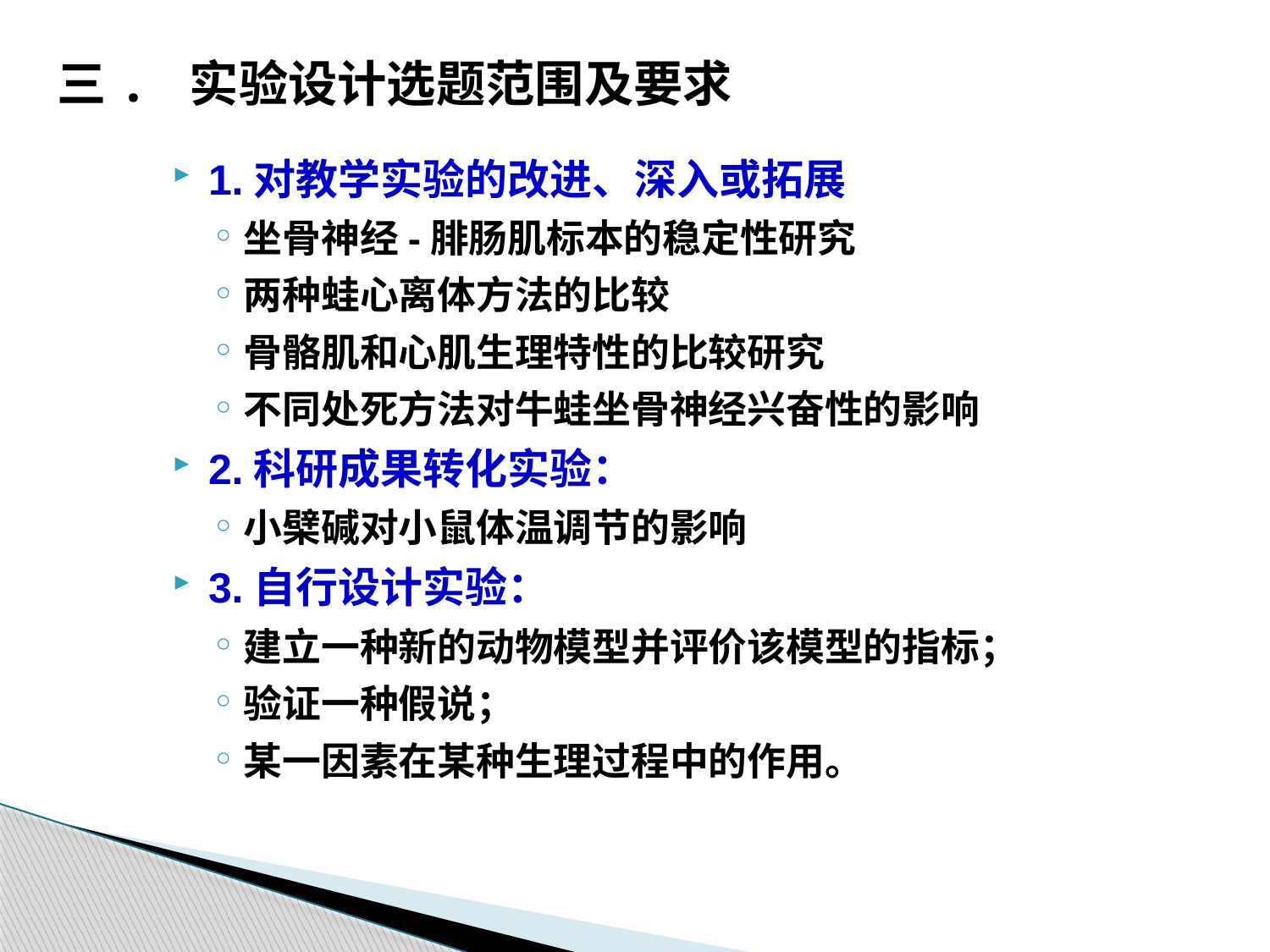

三. 实验设计选题范围及要求
1.对教学实验的改进、深入或拓展
坐骨神经-腓肠肌标本的稳定性研究
两种蛙心离体方法的比较
骨骼肌和心肌生理特性的比较研究
不同处死方法对牛蛙坐骨神经兴奋性的影响
2.科研成果转化实验：
小檗碱对小鼠体温调节的影响
3.自行设计实验：
建立一种新的动物模型并评价该模型的指标；
验证一种假说；
某一因素在某种生理过程中的作用。